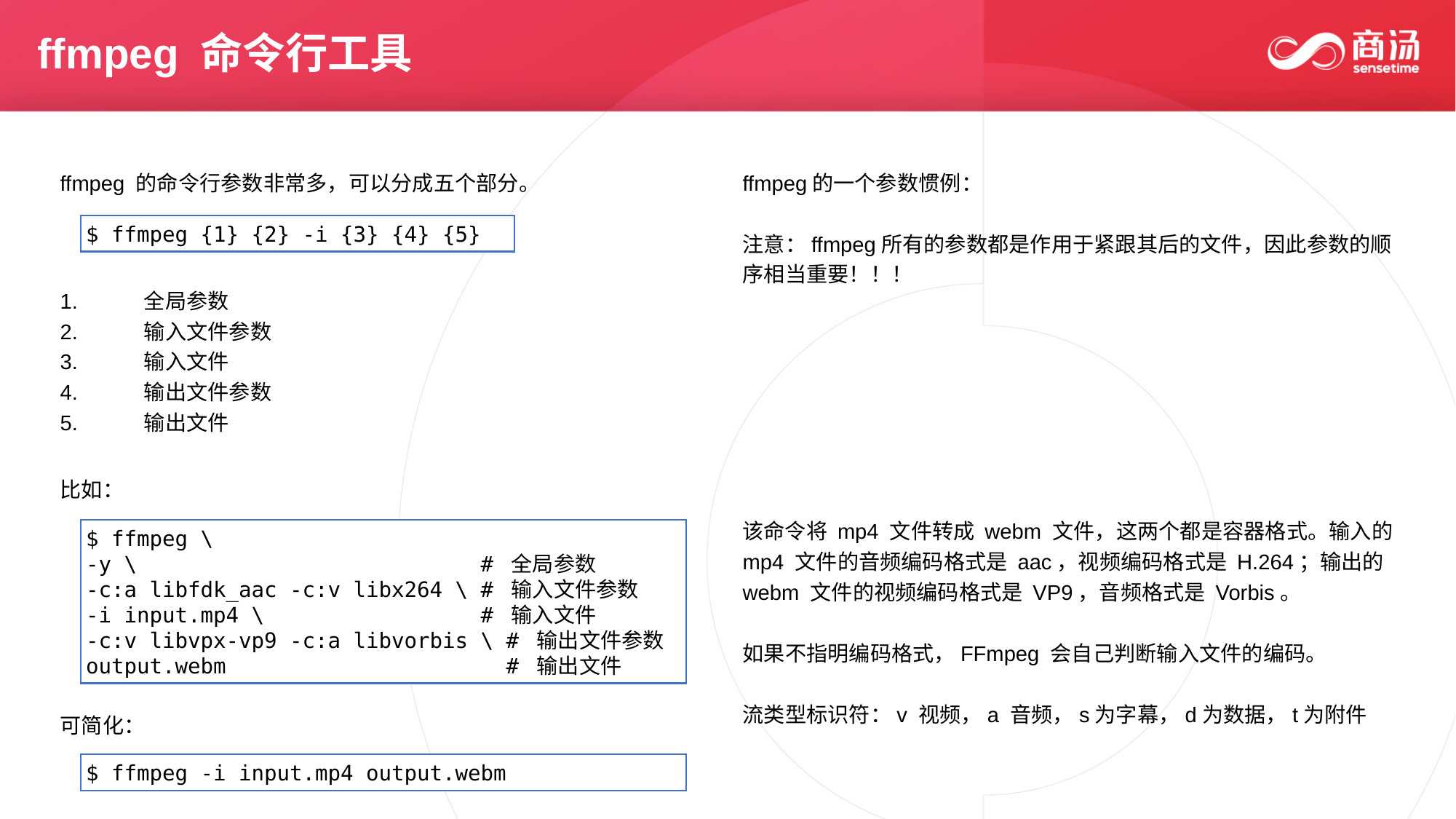

ffmpeg 命令行工具
ffmpeg 的命令行参数非常多，可以分成五个部分。

ffmpeg的一个参数惯例：

注意：ffmpeg所有的参数都是作用于紧跟其后的文件，因此参数的顺序相当重要！！！

$ ffmpeg {1} {2} -i {3} {4} {5}

        全局参数
        输入文件参数
        输入文件
        输出文件参数
        输出文件
比如：

该命令将 mp4 文件转成 webm 文件，这两个都是容器格式。输入的 mp4 文件的音频编码格式是 aac，视频编码格式是 H.264；输出的 webm 文件的视频编码格式是 VP9，音频格式是 Vorbis。

如果不指明编码格式，FFmpeg 会自己判断输入文件的编码。

流类型标识符：v 视频，a 音频，s为字幕，d为数据，t为附件

$ ffmpeg \
-y \                           # 全局参数
-c:a libfdk_aac -c:v libx264 \ # 输入文件参数
-i input.mp4 \                 # 输入文件
-c:v libvpx-vp9 -c:a libvorbis \ # 输出文件参数
output.webm                      # 输出文件
可简化：

$ ffmpeg -i input.mp4 output.webm
11